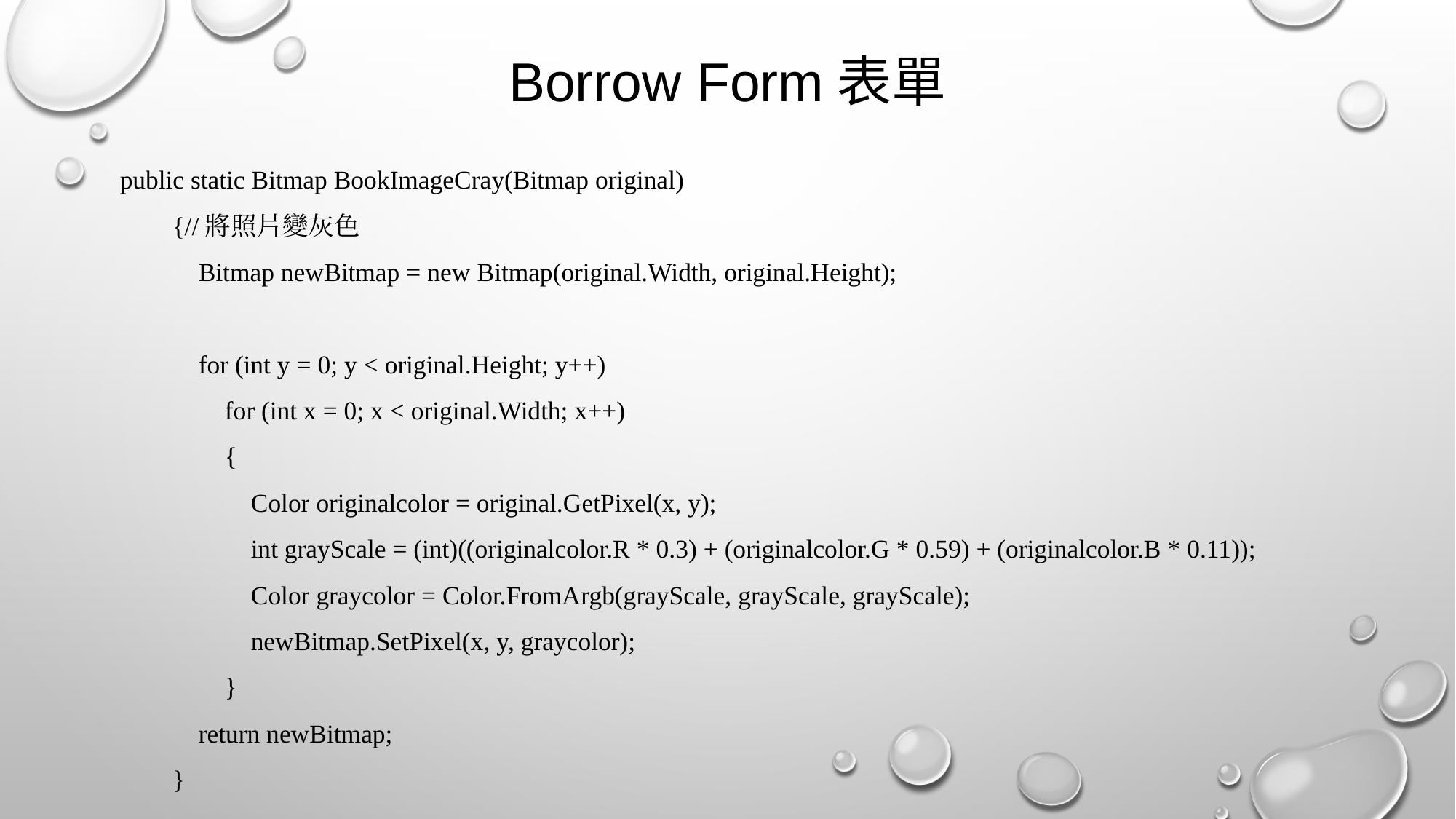

# Borrow Form表單
public static Bitmap BookImageCray(Bitmap original)
        {//將照片變灰色
            Bitmap newBitmap = new Bitmap(original.Width, original.Height);

            for (int y = 0; y < original.Height; y++)
                for (int x = 0; x < original.Width; x++)
                {
                    Color originalcolor = original.GetPixel(x, y);
                    int grayScale = (int)((originalcolor.R * 0.3) + (originalcolor.G * 0.59) + (originalcolor.B * 0.11));
                    Color graycolor = Color.FromArgb(grayScale, grayScale, grayScale);
                    newBitmap.SetPixel(x, y, graycolor);
                }
            return newBitmap;
        }